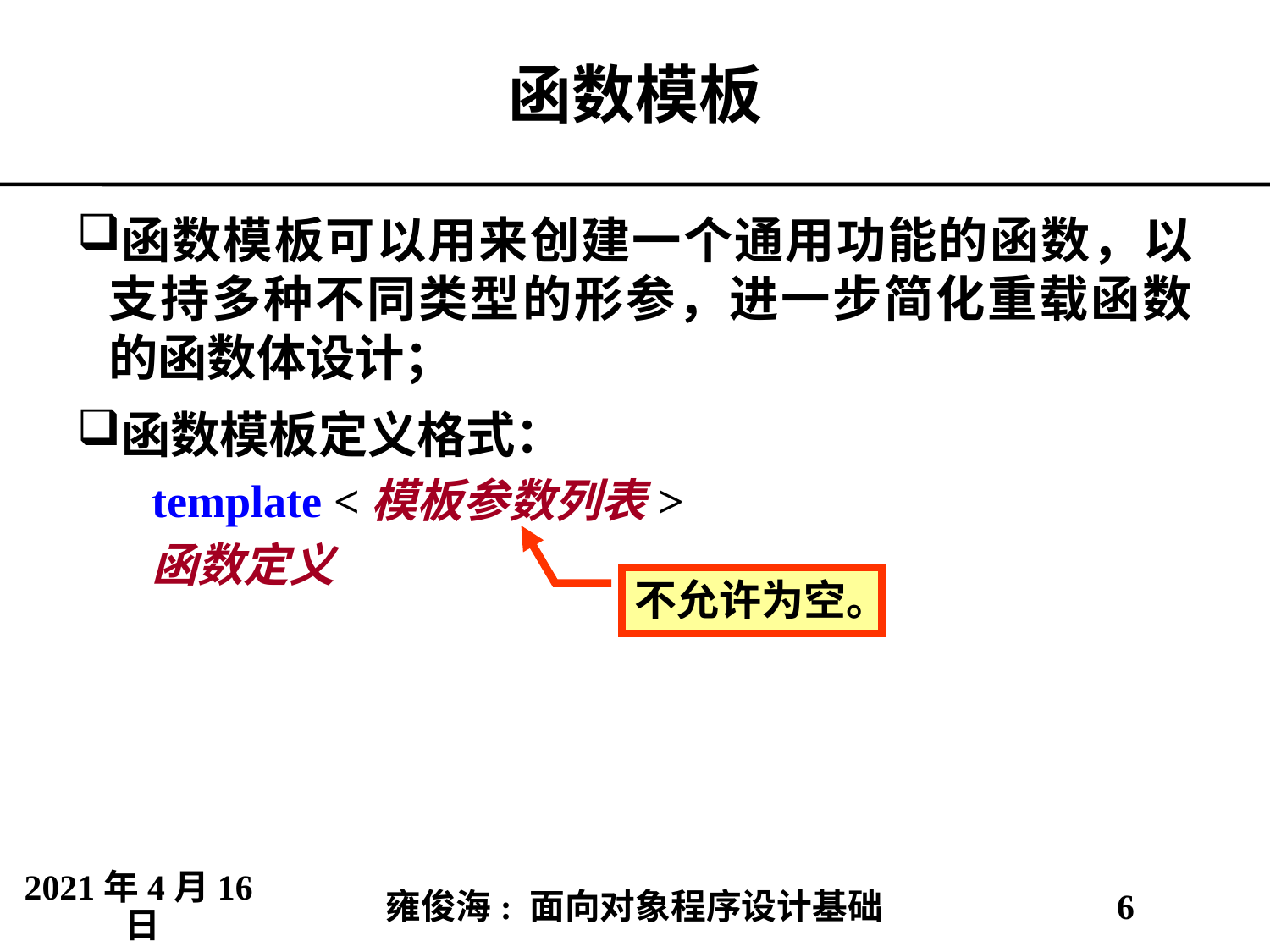

# 函数模板

函数模板可以用来创建一个通用功能的函数，以支持多种不同类型的形参，进一步简化重载函数的函数体设计；
函数模板定义格式：
	template <模板参数列表>
	函数定义
不允许为空。
2021年4月16日
雍俊海: 面向对象程序设计基础
6